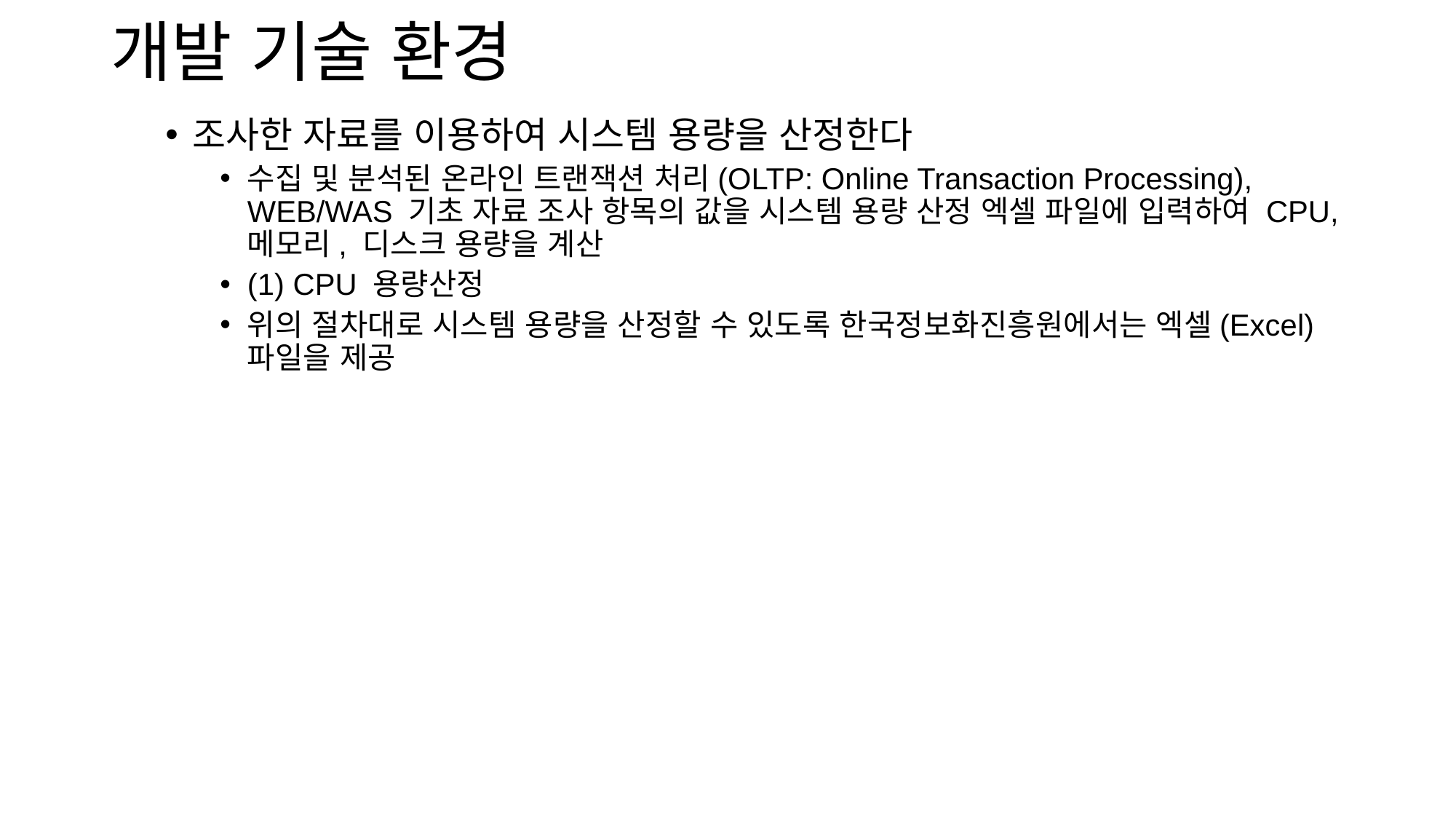

# 개발 기술 환경
조사한 자료를 이용하여 시스템 용량을 산정한다
수집 및 분석된 온라인 트랜잭션 처리(OLTP: Online Transaction Processing), WEB/WAS 기초 자료 조사 항목의 값을 시스템 용량 산정 엑셀 파일에 입력하여 CPU, 메모리, 디스크 용량을 계산
(1) CPU 용량산정
위의 절차대로 시스템 용량을 산정할 수 있도록 한국정보화진흥원에서는 엑셀(Excel) 파일을 제공